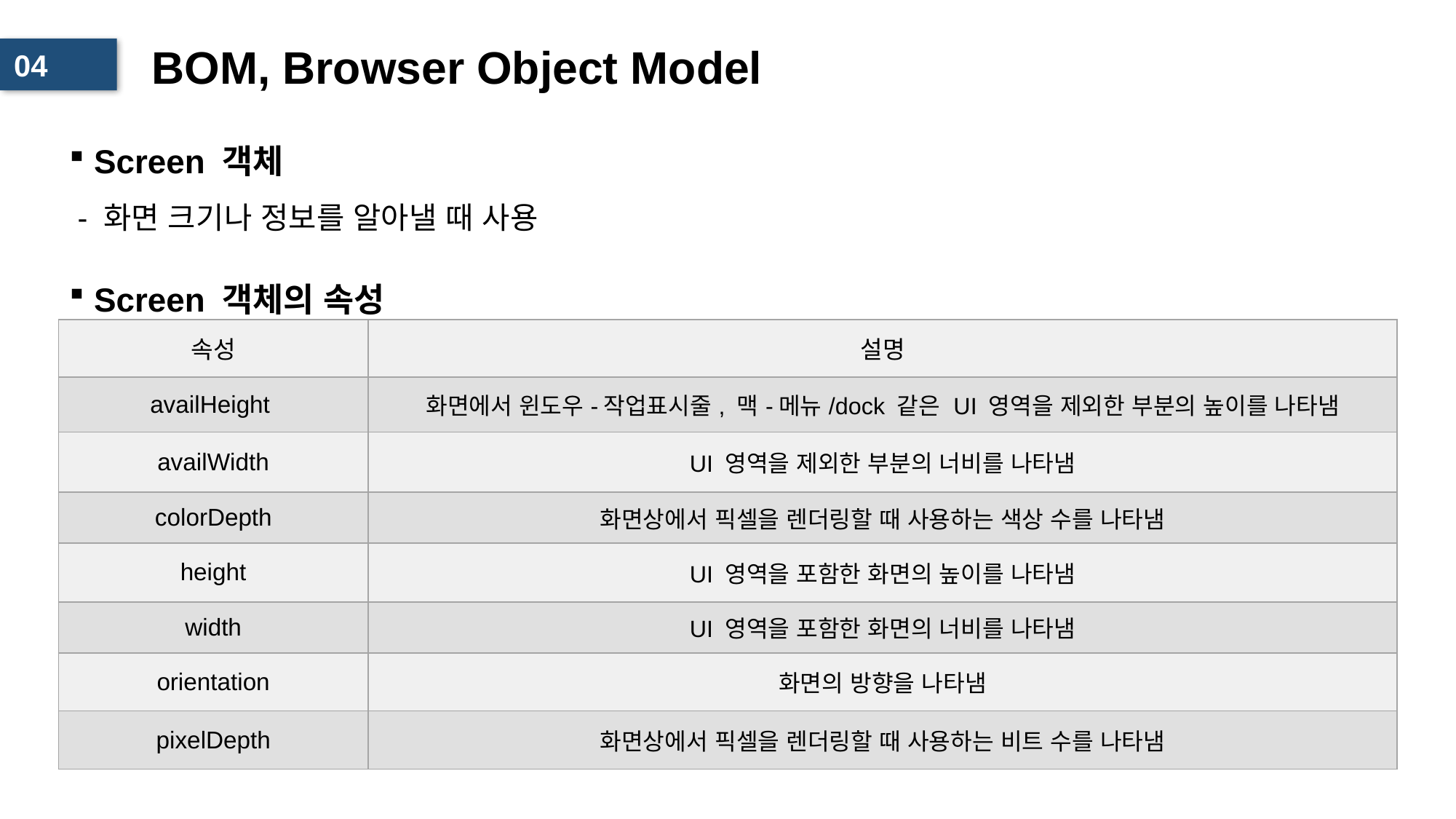

# BOM, Browser Object Model
04
 Screen 객체
 - 화면 크기나 정보를 알아낼 때 사용
 Screen 객체의 속성
| 속성 | 설명 |
| --- | --- |
| availHeight | 화면에서 윈도우-작업표시줄, 맥-메뉴/dock 같은 UI 영역을 제외한 부분의 높이를 나타냄 |
| availWidth | UI 영역을 제외한 부분의 너비를 나타냄 |
| colorDepth | 화면상에서 픽셀을 렌더링할 때 사용하는 색상 수를 나타냄 |
| height | UI 영역을 포함한 화면의 높이를 나타냄 |
| width | UI 영역을 포함한 화면의 너비를 나타냄 |
| orientation | 화면의 방향을 나타냄 |
| pixelDepth | 화면상에서 픽셀을 렌더링할 때 사용하는 비트 수를 나타냄 |